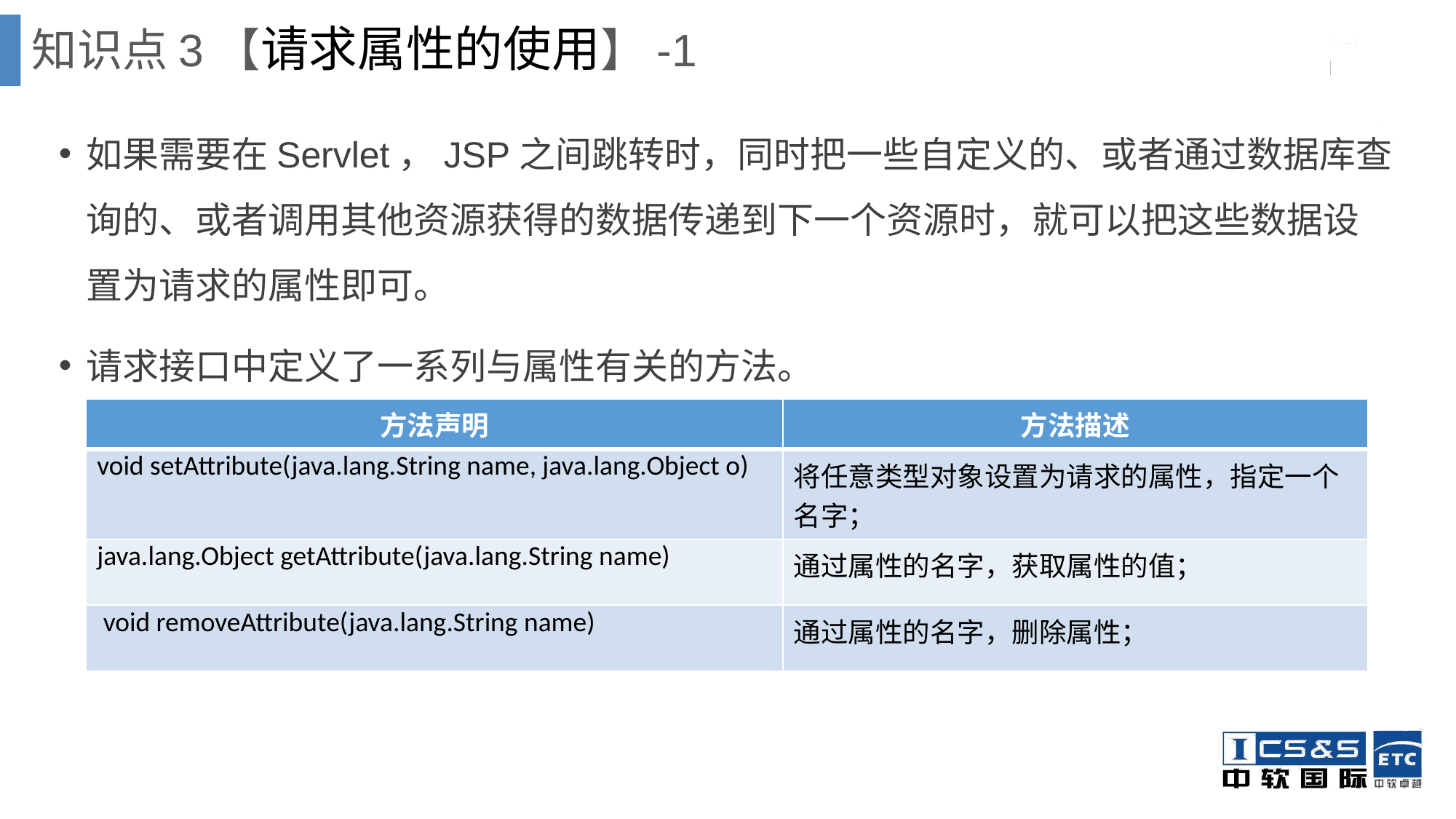

知识点3【请求属性的使用】-1
如果需要在Servlet，JSP之间跳转时，同时把一些自定义的、或者通过数据库查询的、或者调用其他资源获得的数据传递到下一个资源时，就可以把这些数据设置为请求的属性即可。
请求接口中定义了一系列与属性有关的方法。
| 方法声明 | 方法描述 |
| --- | --- |
| void setAttribute(java.lang.String name, java.lang.Object o) | 将任意类型对象设置为请求的属性，指定一个名字； |
| java.lang.Object getAttribute(java.lang.String name) | 通过属性的名字，获取属性的值； |
| void removeAttribute(java.lang.String name) | 通过属性的名字，删除属性； |